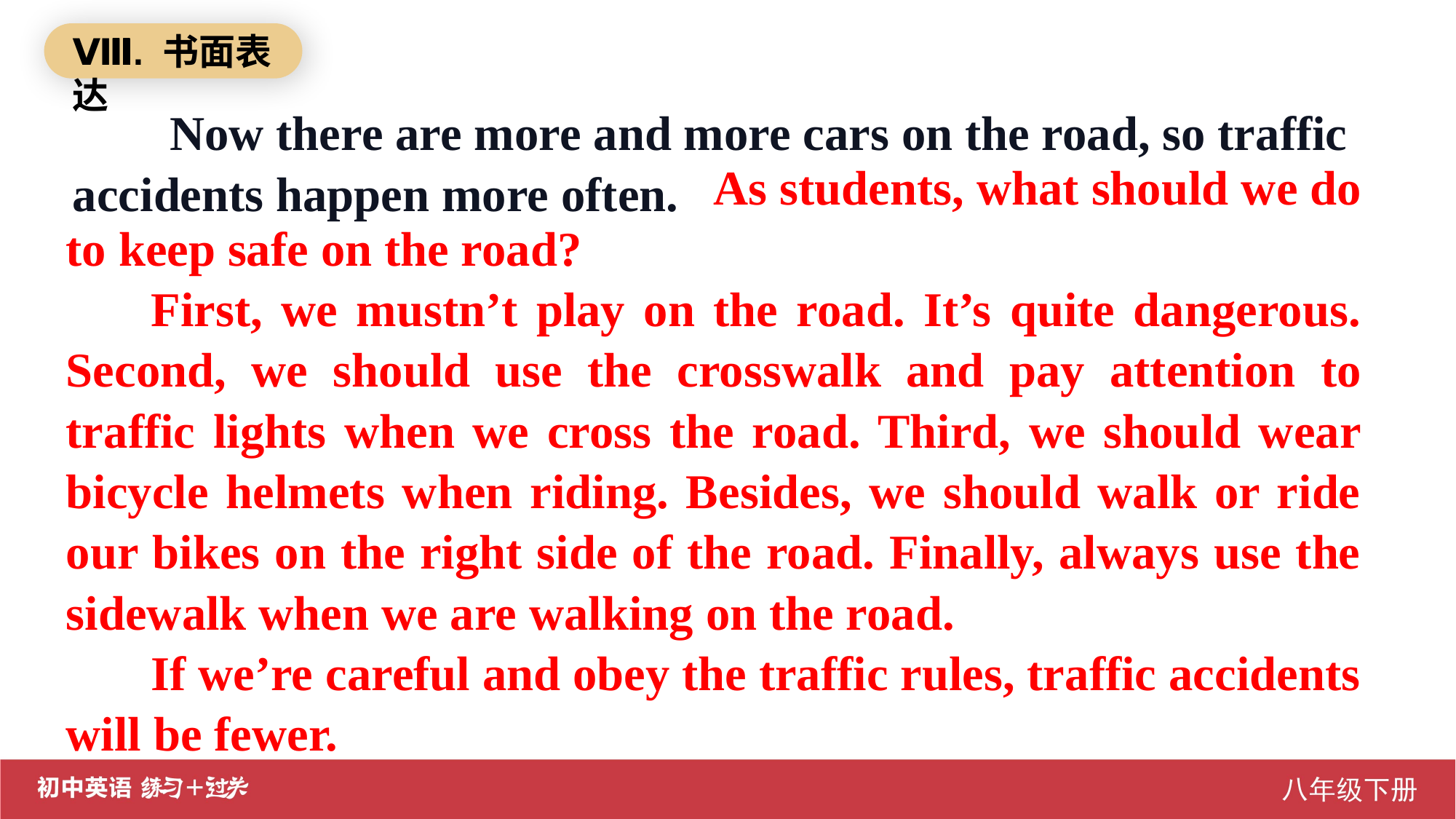

Ⅷ. 书面表达
Now there are more and more cars on the road, so traffic accidents happen more often.
                                             As students, what should we do to keep safe on the road?
First, we mustn’t play on the road. It’s quite dangerous. Second, we should use the crosswalk and pay attention to traffic lights when we cross the road. Third, we should wear bicycle helmets when riding. Besides, we should walk or ride our bikes on the right side of the road. Finally, always use the sidewalk when we are walking on the road.
If we’re careful and obey the traffic rules, traffic accidents will be fewer.